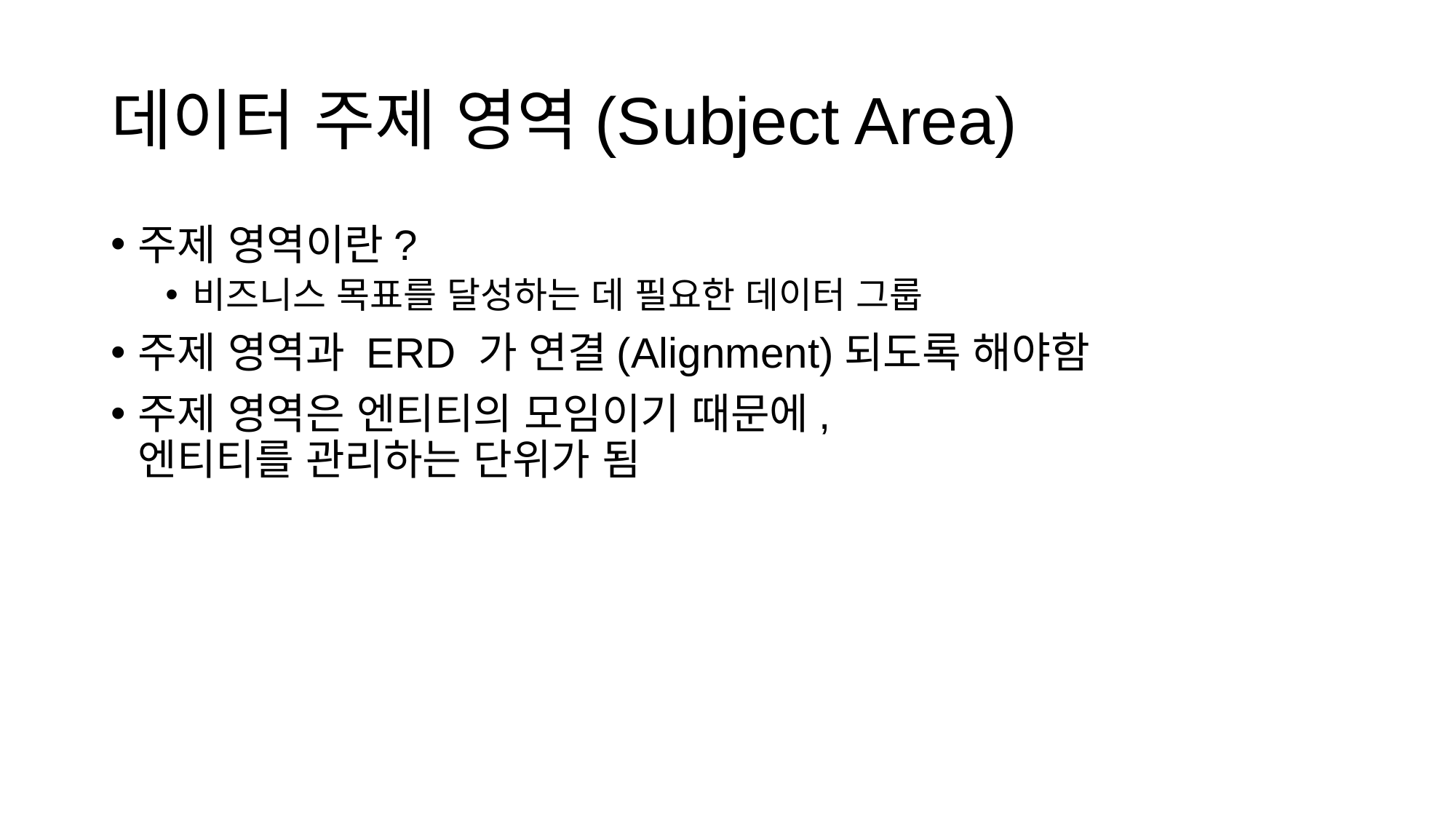

# 데이터 주제 영역(Subject Area)
주제 영역이란?
비즈니스 목표를 달성하는 데 필요한 데이터 그룹
주제 영역과 ERD 가 연결(Alignment)되도록 해야함
주제 영역은 엔티티의 모임이기 때문에,
엔티티를 관리하는 단위가 됨